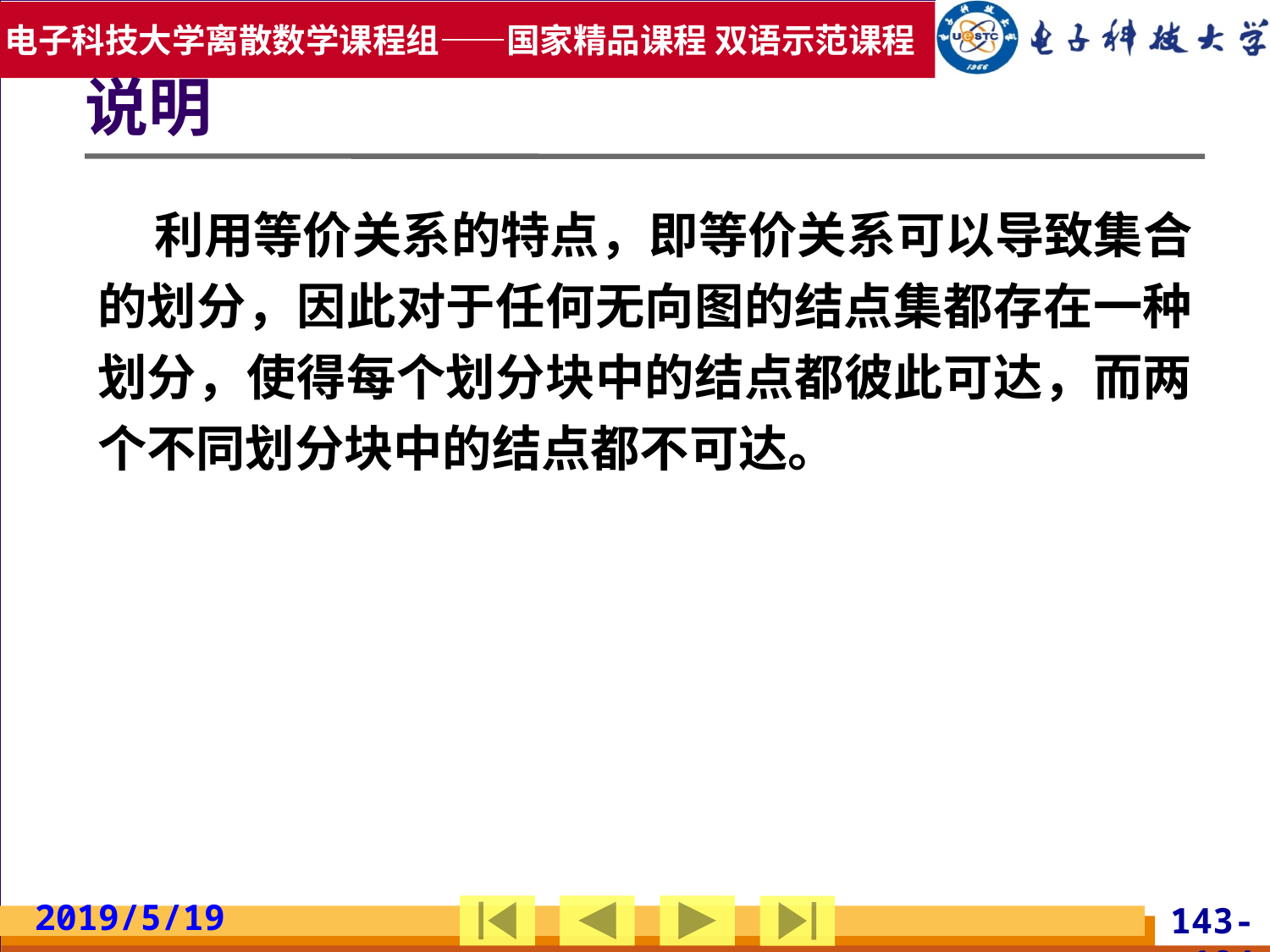

说明
    利用等价关系的特点，即等价关系可以导致集合的划分，因此对于任何无向图的结点集都存在一种划分，使得每个划分块中的结点都彼此可达，而两个不同划分块中的结点都不可达。
2019/5/19